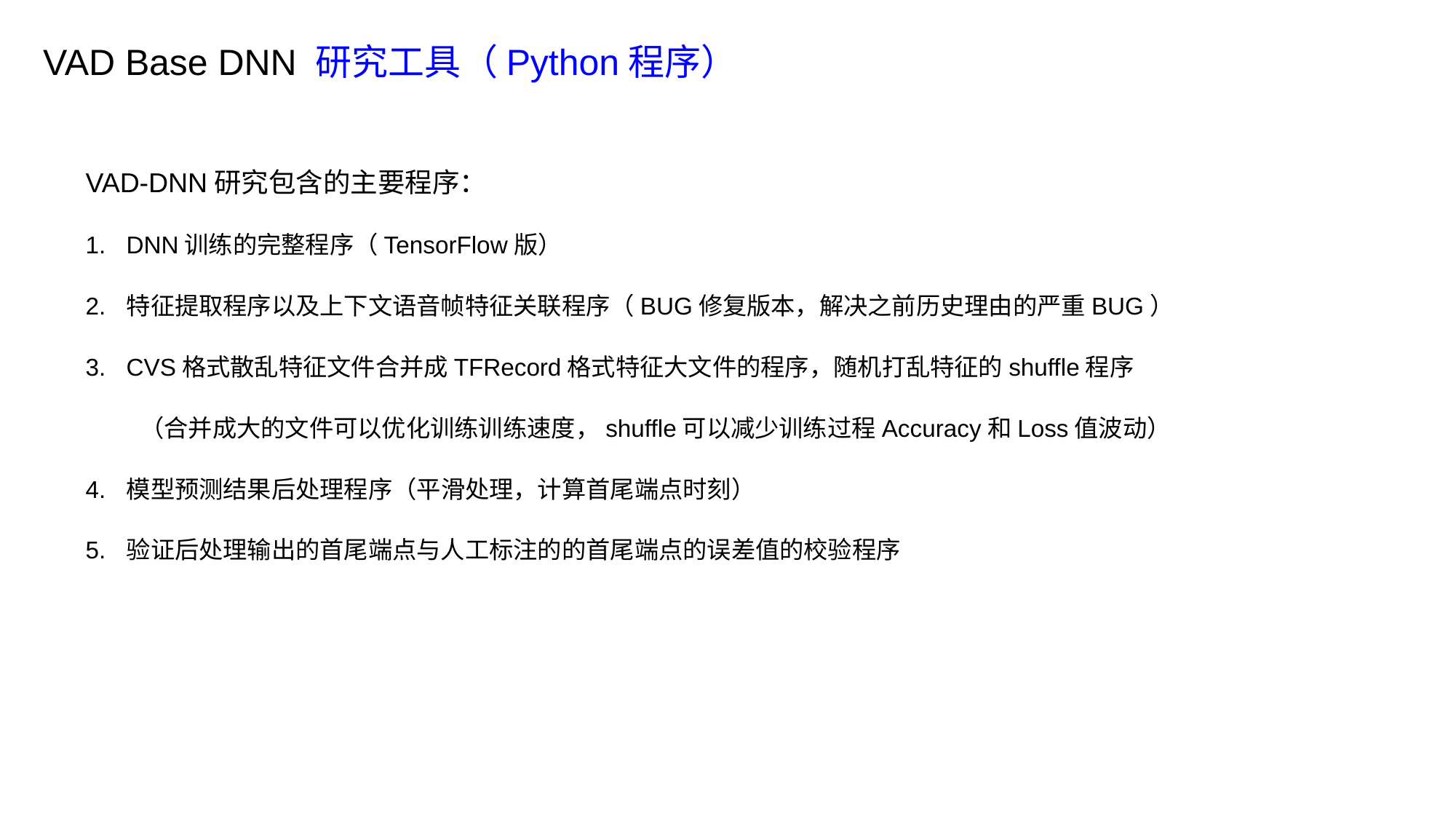

VAD Base DNN 研究工具（Python程序）
VAD-DNN研究包含的主要程序：
DNN训练的完整程序（TensorFlow版）
特征提取程序以及上下文语音帧特征关联程序（BUG修复版本，解决之前历史理由的严重BUG）
CVS格式散乱特征文件合并成TFRecord格式特征大文件的程序，随机打乱特征的shuffle程序
（合并成大的文件可以优化训练训练速度，shuffle可以减少训练过程Accuracy和Loss值波动）
模型预测结果后处理程序（平滑处理，计算首尾端点时刻）
验证后处理输出的首尾端点与人工标注的的首尾端点的误差值的校验程序